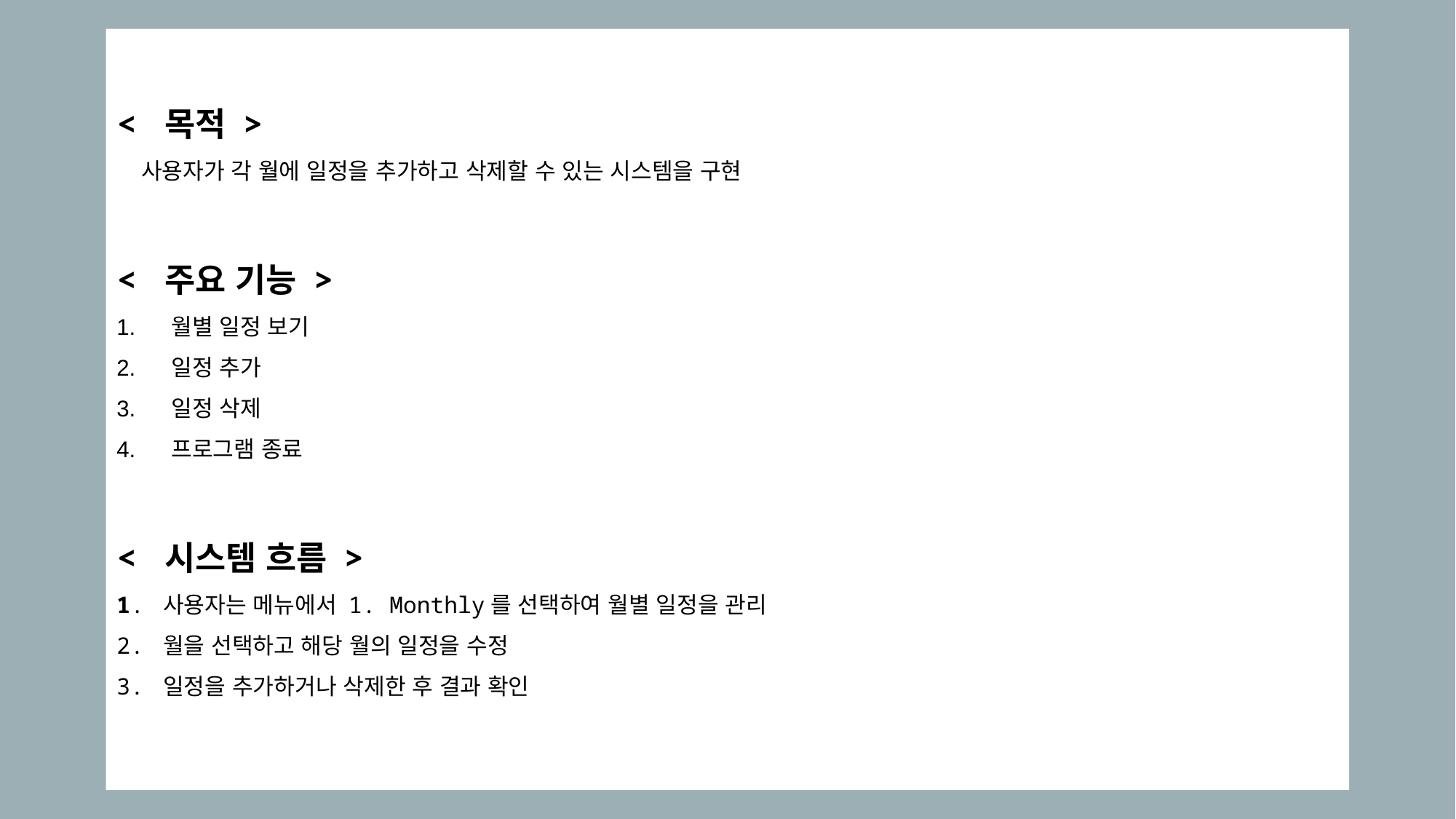

< 목적 >
   사용자가 각 월에 일정을 추가하고 삭제할 수 있는 시스템을 구현

< 주요 기능 >
월별 일정 보기
일정 추가
일정 삭제
프로그램 종료

< 시스템 흐름 >
1. 사용자는 메뉴에서 1. Monthly를 선택하여 월별 일정을 관리
2. 월을 선택하고 해당 월의 일정을 수정
3. 일정을 추가하거나 삭제한 후 결과 확인